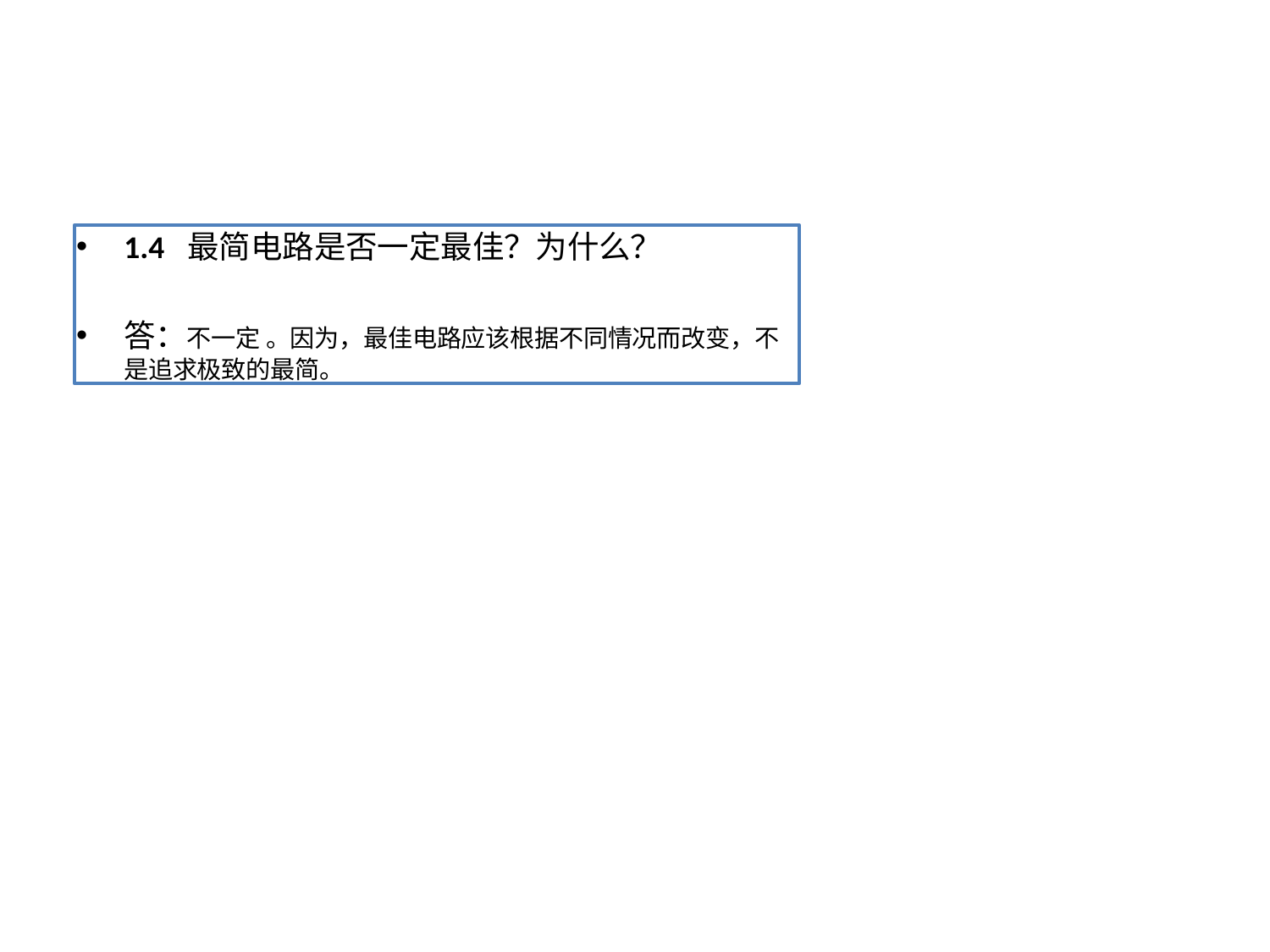

1.4 最简电路是否一定最佳？为什么？

答：不一定 。因为，最佳电路应该根据不同情况而改变，不是追求极致的最简。